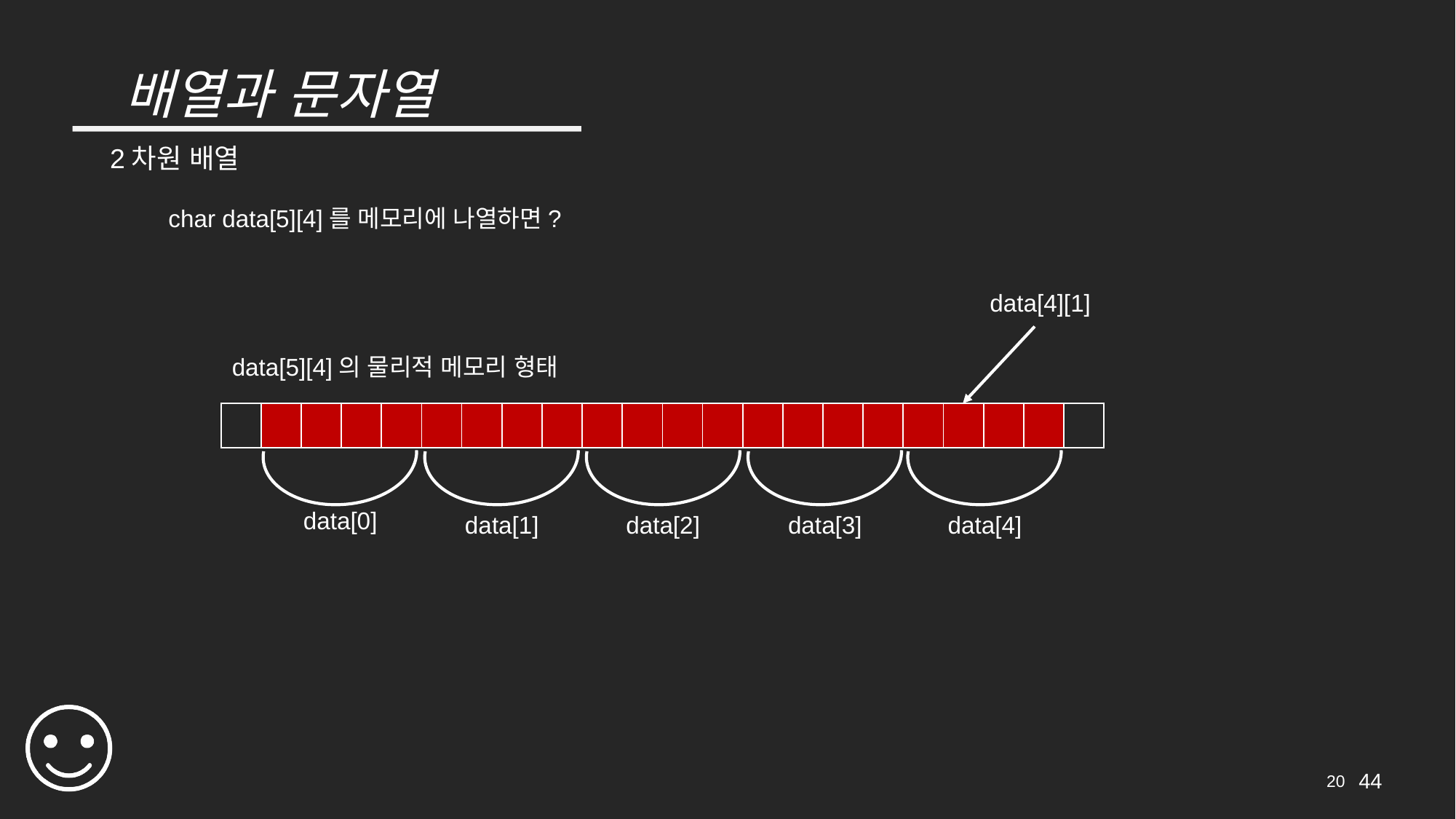

# 배열과 문자열

2차원 배열
char data[5][4]를 메모리에 나열하면?
data[4][1]
data[5][4]의 물리적 메모리 형태
|  |  |  |  |  |  |  |  |  |  |  |  |  |  |  |  |  |  |  |  |  |  |
| --- | --- | --- | --- | --- | --- | --- | --- | --- | --- | --- | --- | --- | --- | --- | --- | --- | --- | --- | --- | --- | --- |

data[0]
data[1]
data[2]
data[3]
data[4]
20